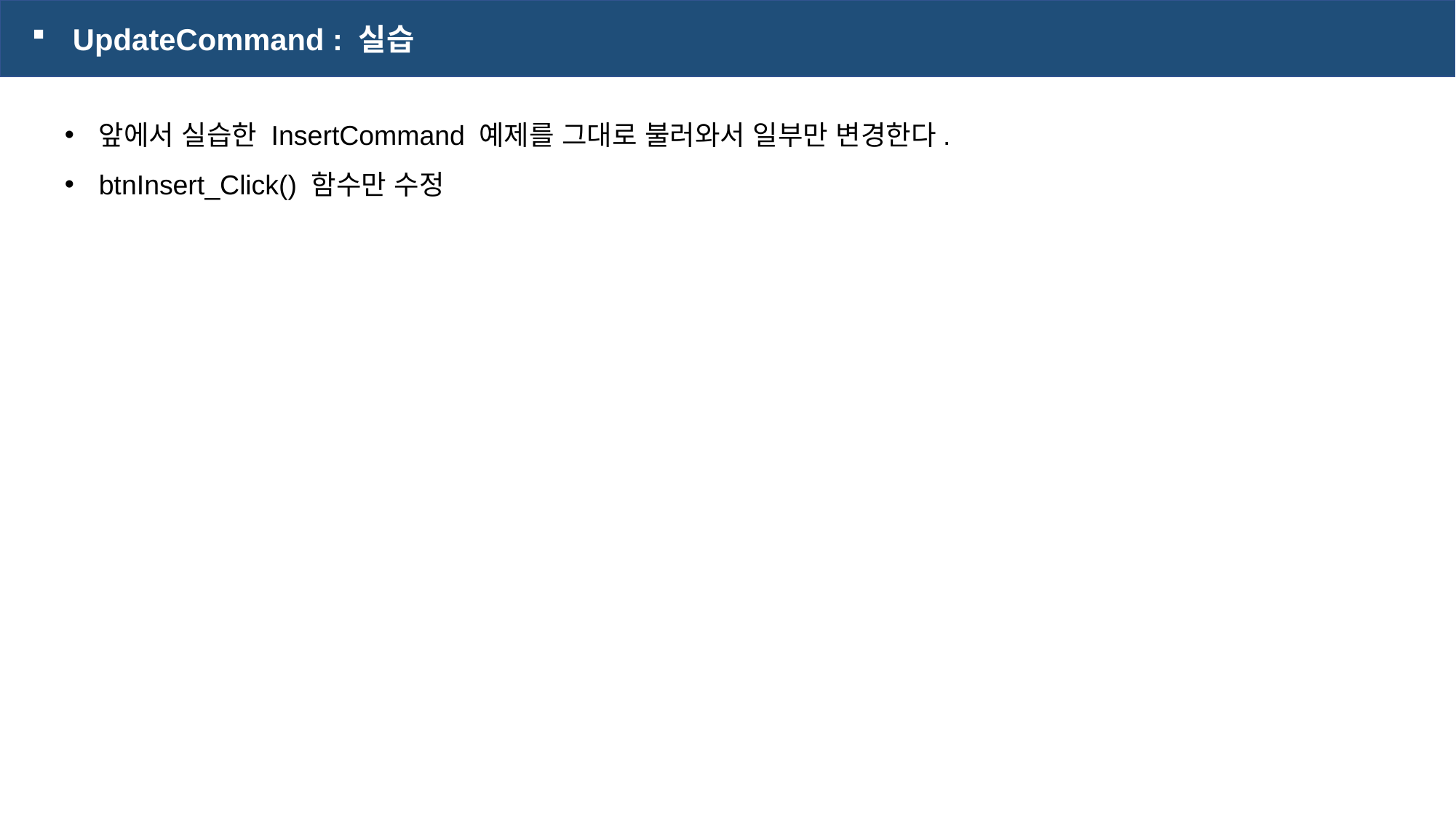

UpdateCommand : 실습
앞에서 실습한 InsertCommand 예제를 그대로 불러와서 일부만 변경한다.
btnInsert_Click() 함수만 수정